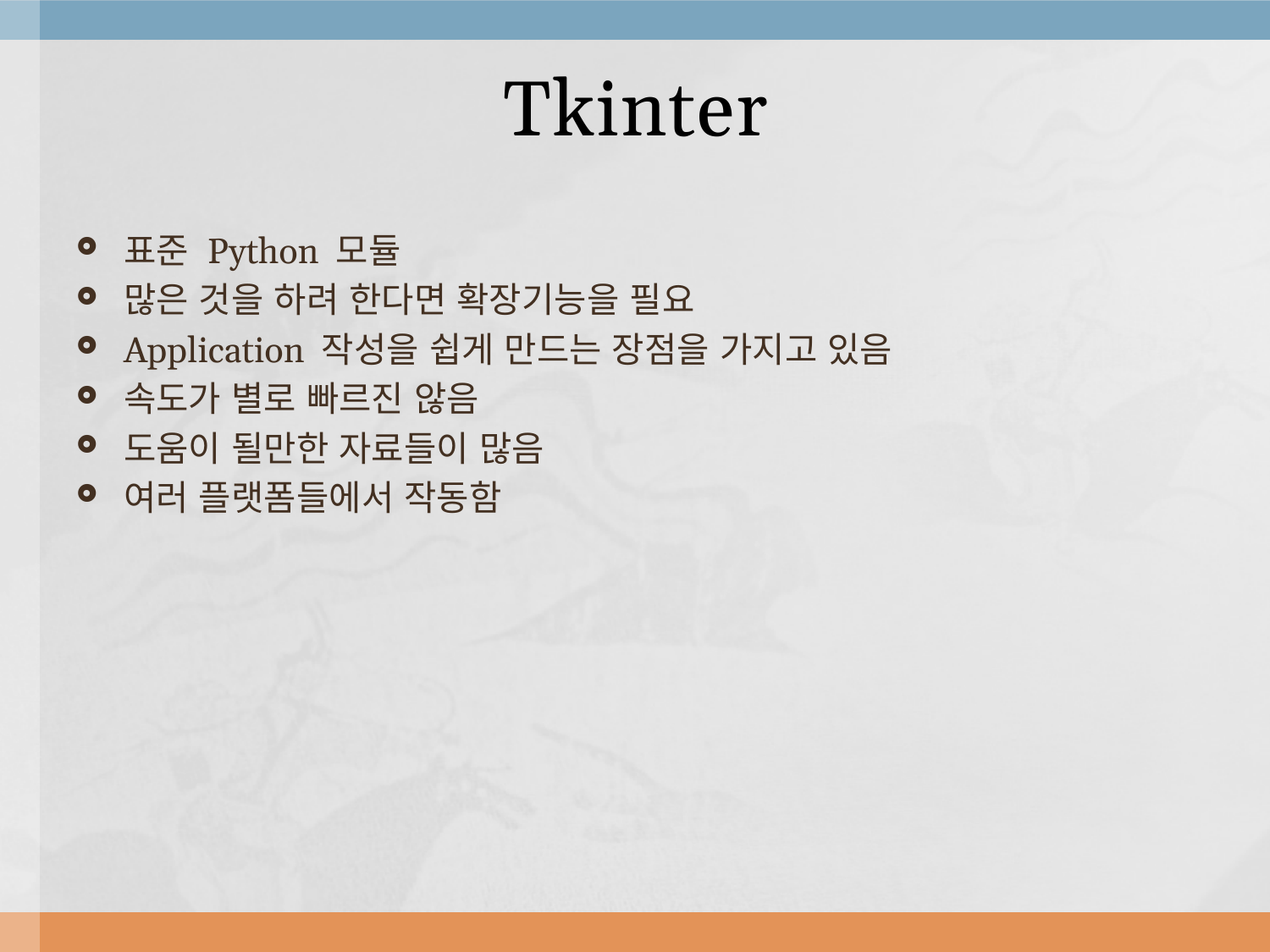

# Tkinter
표준 Python 모듈
많은 것을 하려 한다면 확장기능을 필요
Application 작성을 쉽게 만드는 장점을 가지고 있음
속도가 별로 빠르진 않음
도움이 될만한 자료들이 많음
여러 플랫폼들에서 작동함